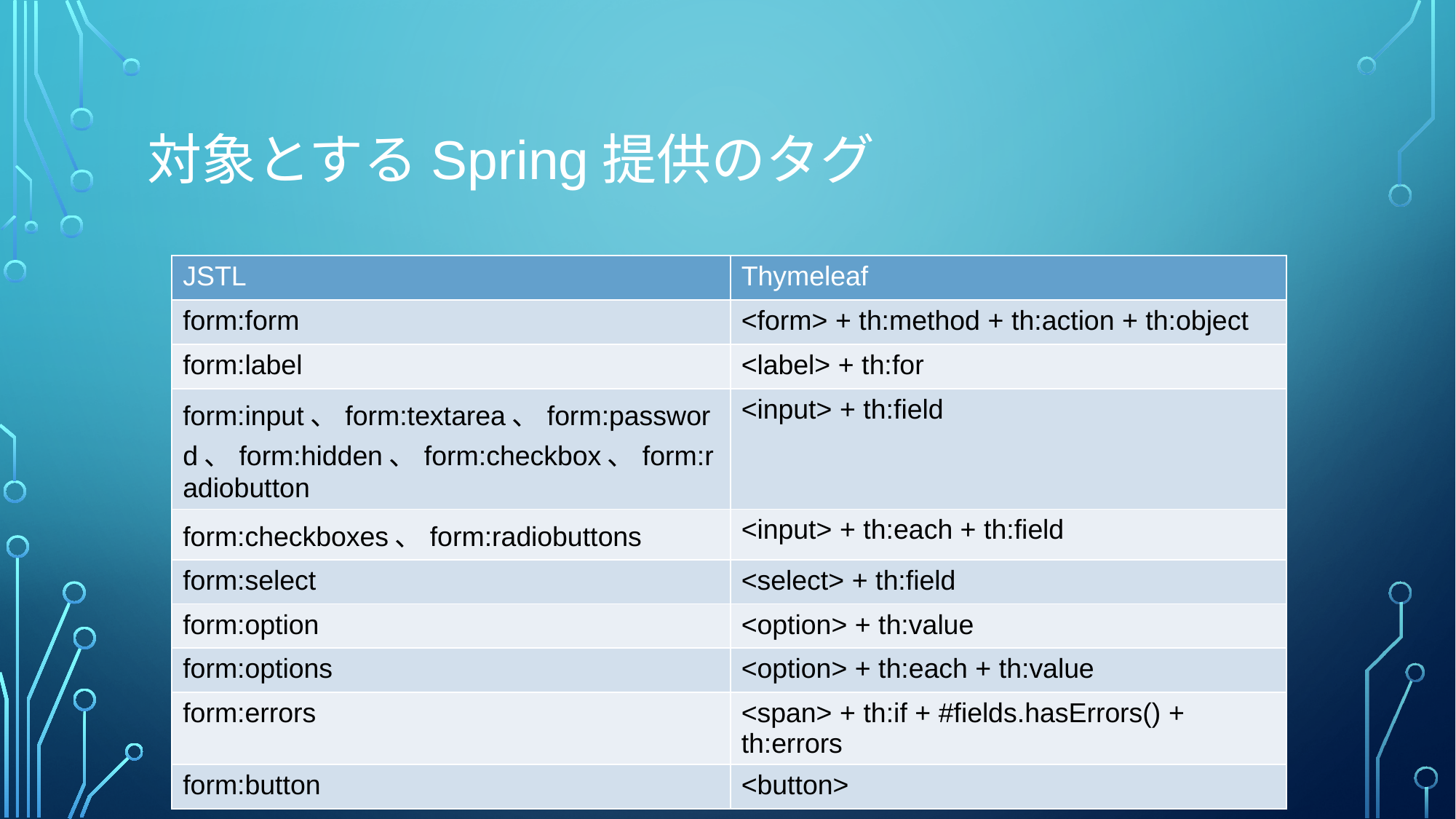

# 対象とするSpring提供のタグ
| JSTL | Thymeleaf |
| --- | --- |
| form:form | <form> + th:method + th:action + th:object |
| form:label | <label> + th:for |
| form:input、form:textarea、form:password、form:hidden、form:checkbox、form:radiobutton | <input> + th:field |
| form:checkboxes、form:radiobuttons | <input> + th:each + th:field |
| form:select | <select> + th:field |
| form:option | <option> + th:value |
| form:options | <option> + th:each + th:value |
| form:errors | <span> + th:if + #fields.hasErrors() + th:errors |
| form:button | <button> |